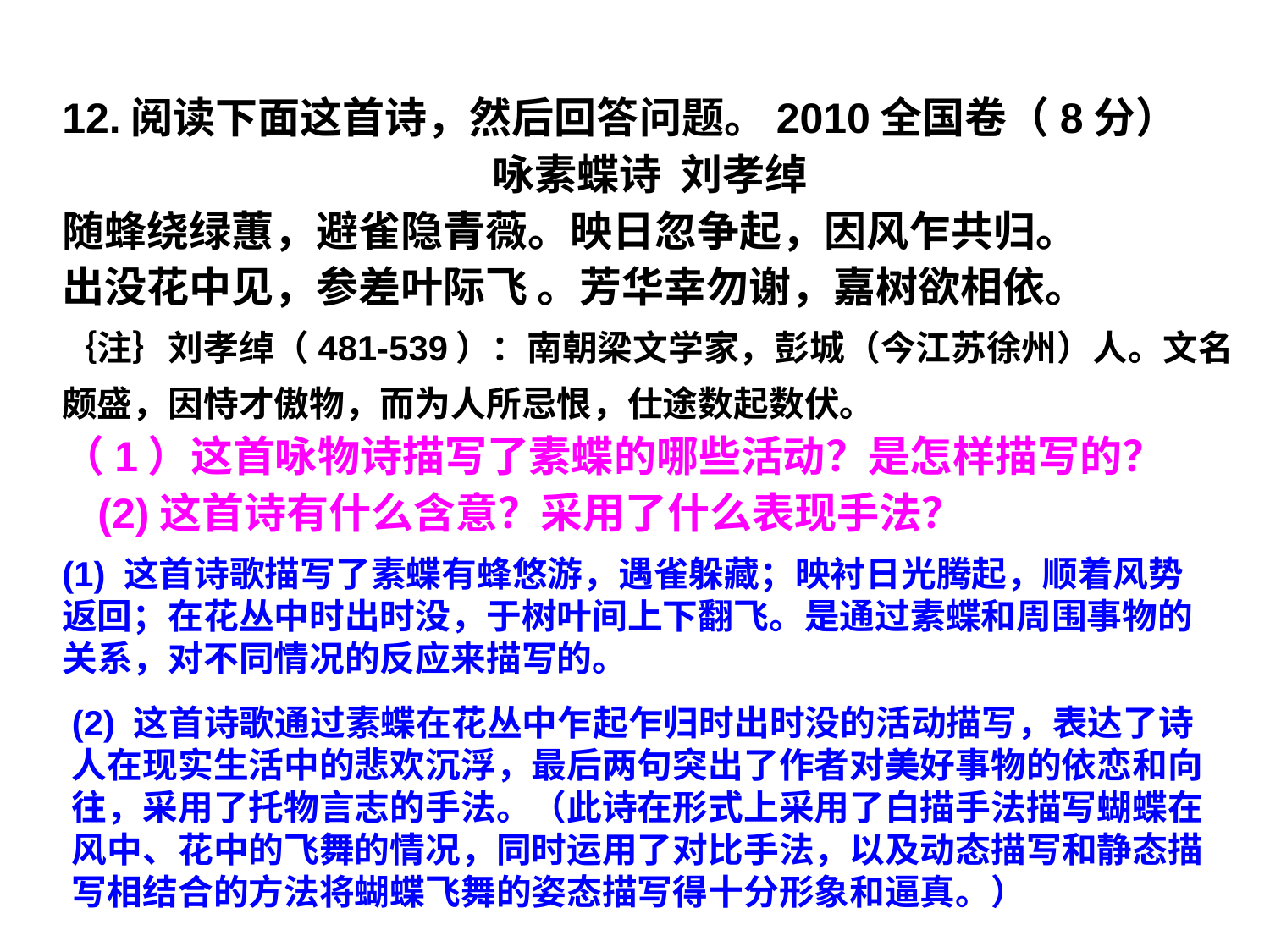

12.阅读下面这首诗，然后回答问题。2010全国卷（8分）
咏素蝶诗  刘孝绰
随蜂绕绿蕙，避雀隐青薇。映日忽争起，因风乍共归。
出没花中见，参差叶际飞 。芳华幸勿谢，嘉树欲相依。
｛注｝刘孝绰（481-539）：南朝梁文学家，彭城（今江苏徐州）人。文名颇盛，因恃才傲物，而为人所忌恨，仕途数起数伏。
（1）这首咏物诗描写了素蝶的哪些活动？是怎样描写的？
   (2)这首诗有什么含意？采用了什么表现手法？
(1) 这首诗歌描写了素蝶有蜂悠游，遇雀躲藏；映衬日光腾起，顺着风势返回；在花丛中时出时没，于树叶间上下翻飞。是通过素蝶和周围事物的关系，对不同情况的反应来描写的。
(2) 这首诗歌通过素蝶在花丛中乍起乍归时出时没的活动描写，表达了诗人在现实生活中的悲欢沉浮，最后两句突出了作者对美好事物的依恋和向往，采用了托物言志的手法。（此诗在形式上采用了白描手法描写蝴蝶在风中、花中的飞舞的情况，同时运用了对比手法，以及动态描写和静态描写相结合的方法将蝴蝶飞舞的姿态描写得十分形象和逼真。）